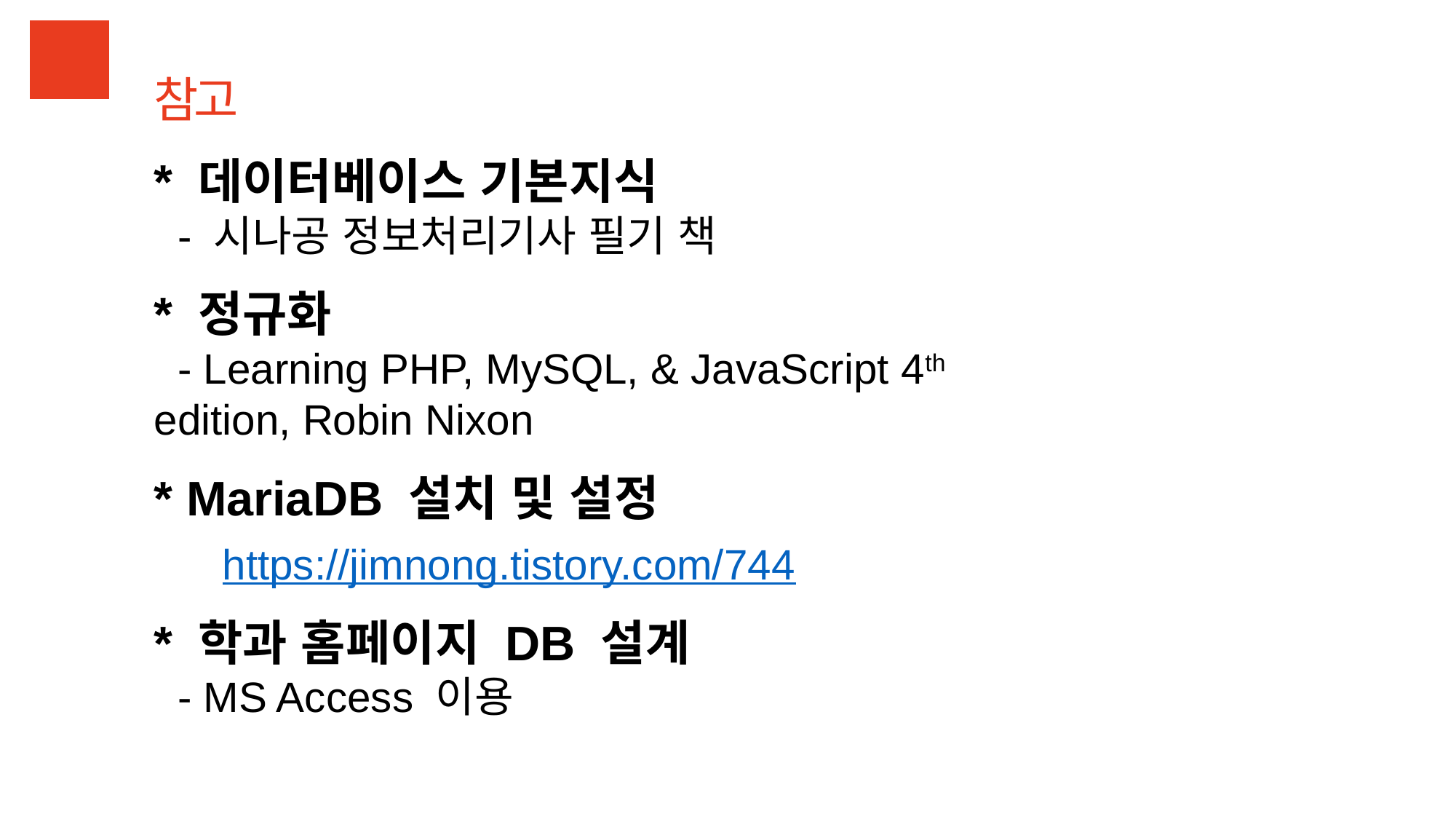

참고
* 데이터베이스 기본지식
  - 시나공 정보처리기사 필기 책
* 정규화
  - Learning PHP, MySQL, & JavaScript 4th edition, Robin Nixon
* MariaDB 설치 및 설정
https://jimnong.tistory.com/744
* 학과 홈페이지 DB 설계
  - MS Access 이용